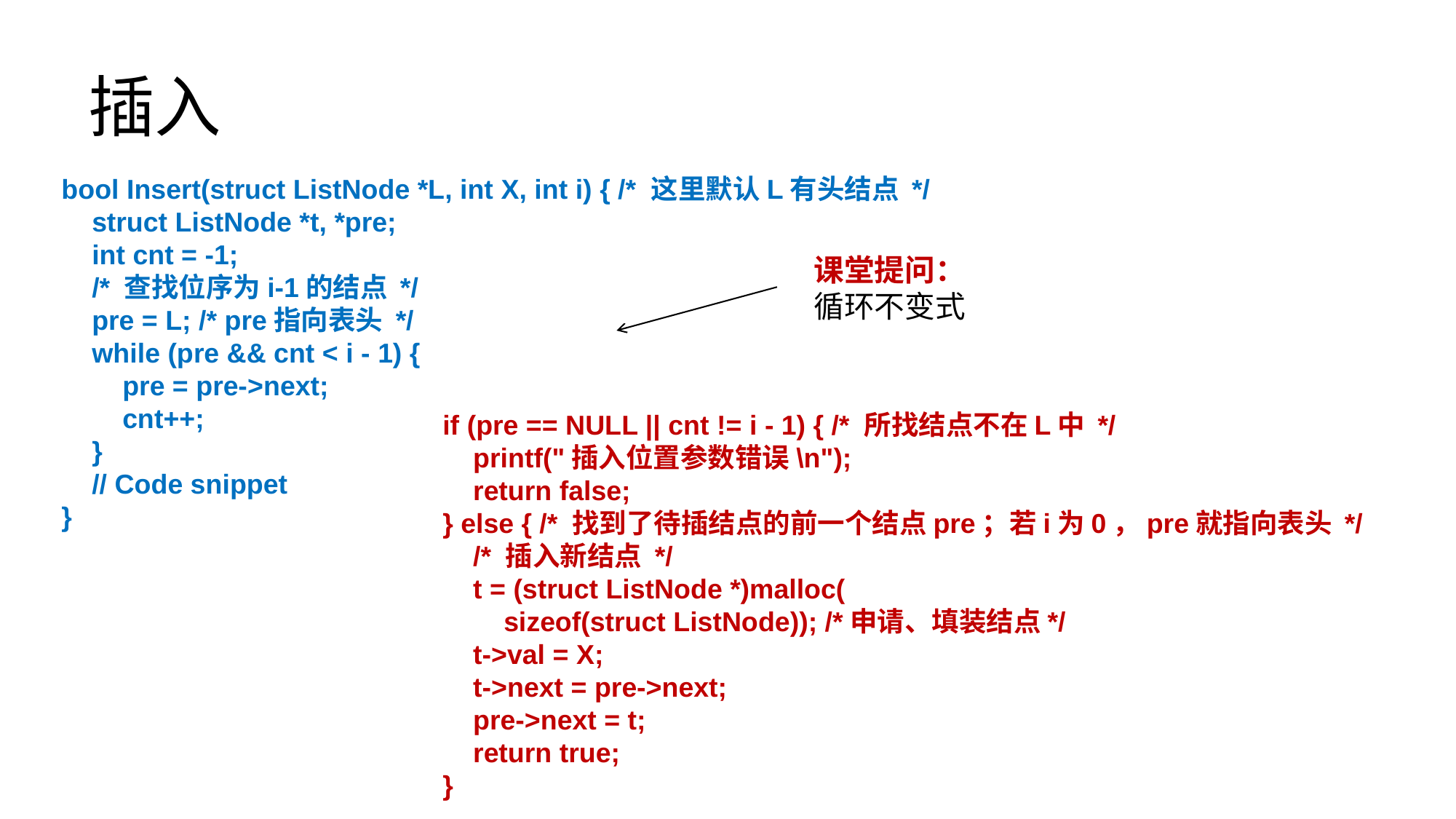

# 插入
bool Insert(struct ListNode *L, int X, int i) { /* 这里默认L有头结点 */
    struct ListNode *t, *pre;
    int cnt = -1;
    /* 查找位序为i-1的结点 */
    pre = L; /* pre指向表头 */
    while (pre && cnt < i - 1) {
        pre = pre->next;
        cnt++;
    }
    // Code snippet
}
课堂提问：
循环不变式
    if (pre == NULL || cnt != i - 1) { /* 所找结点不在L中 */
        printf("插入位置参数错误\n");
        return false;
    } else { /* 找到了待插结点的前一个结点pre；若i为0，pre就指向表头 */
        /* 插入新结点 */
        t = (struct ListNode *)malloc(
            sizeof(struct ListNode)); /*申请、填装结点*/
        t->val = X;
        t->next = pre->next;
        pre->next = t;
        return true;
    }